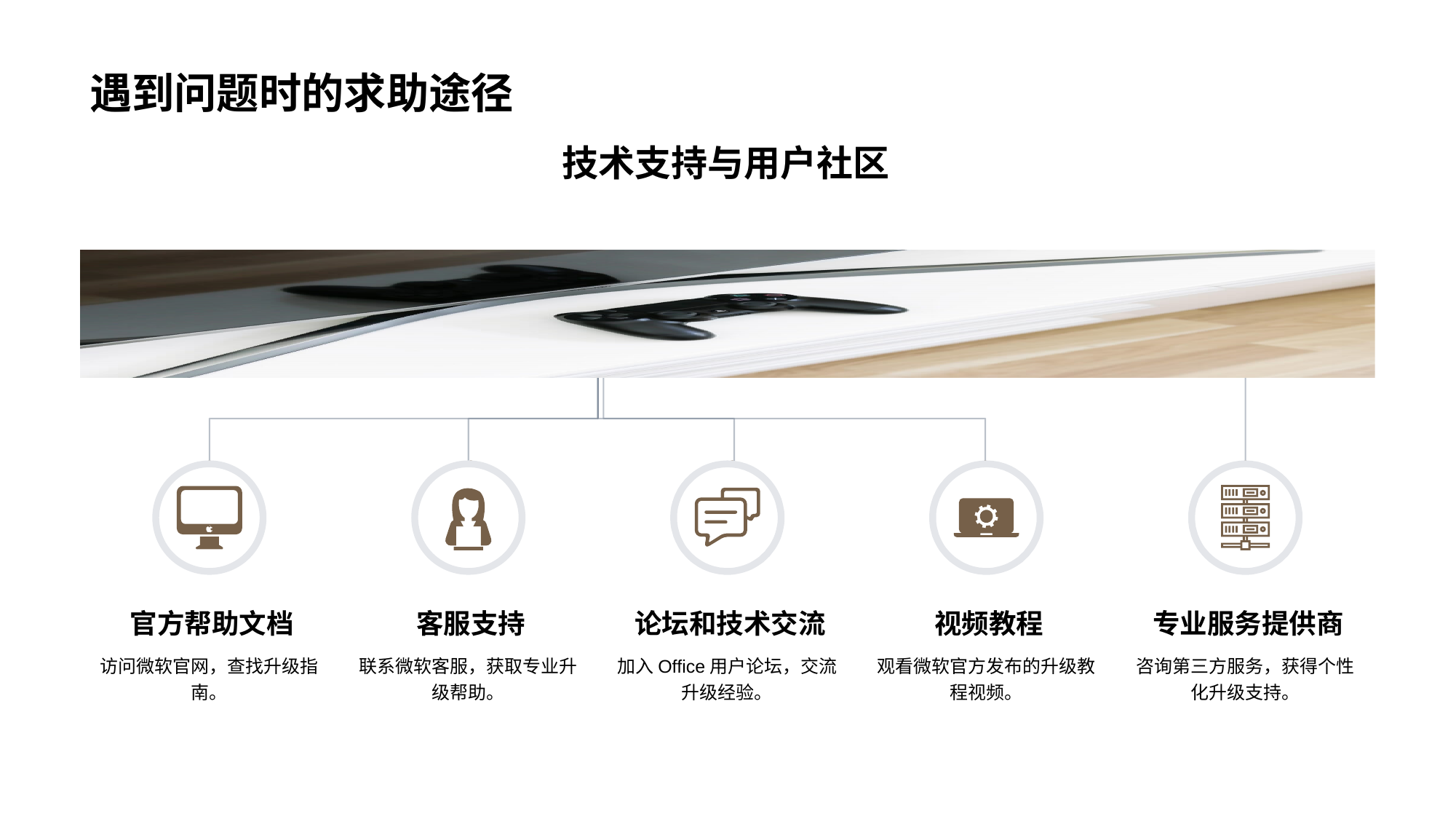

# 遇到问题时的求助途径
技术支持与用户社区

官方帮助文档
访问微软官网，查找升级指南。

客服支持
联系微软客服，获取专业升级帮助。

论坛和技术交流
加入Office用户论坛，交流升级经验。

视频教程
观看微软官方发布的升级教程视频。

专业服务提供商
咨询第三方服务，获得个性化升级支持。